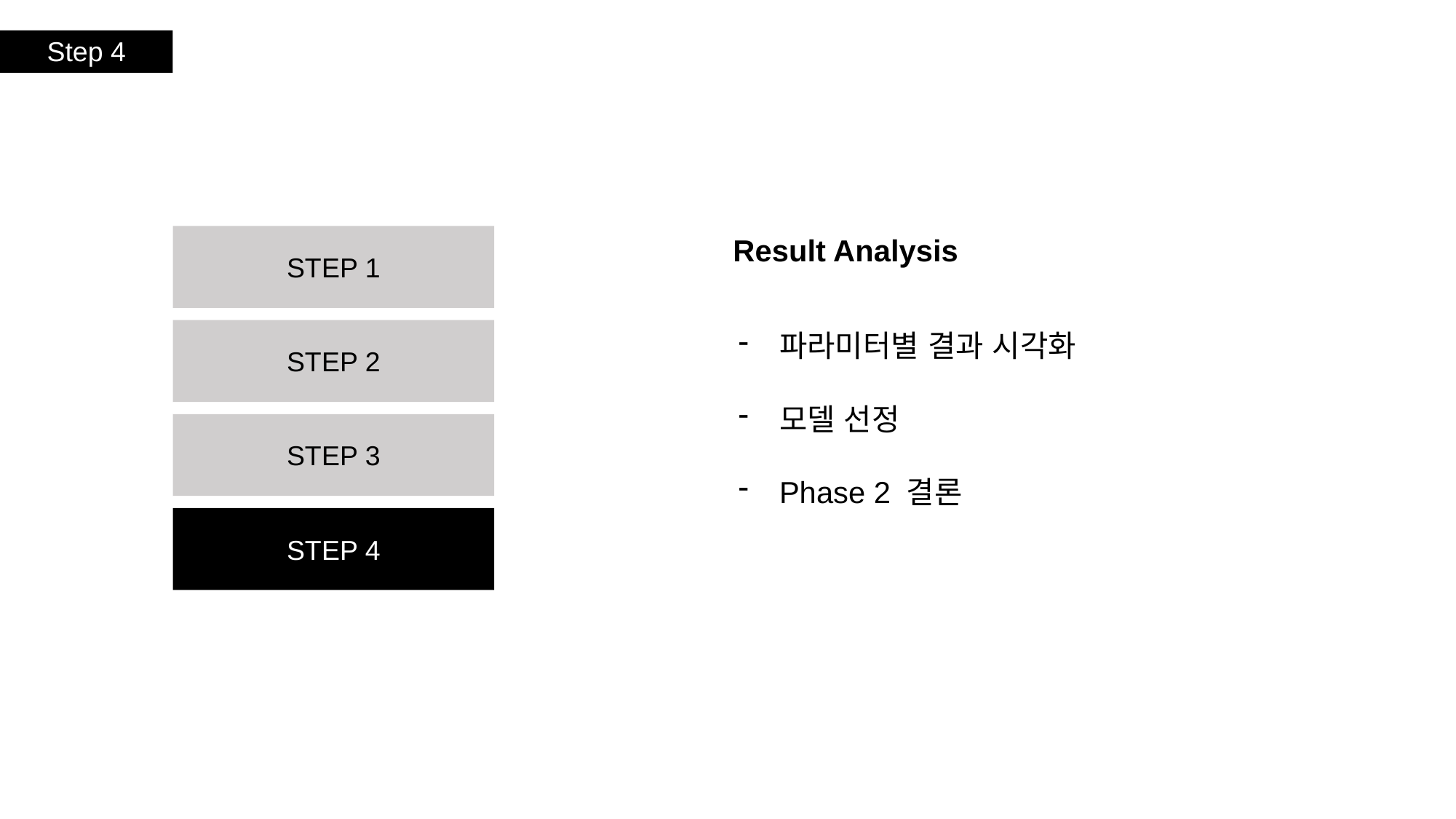

Step 4
STEP 1
Result Analysis
STEP 2
파라미터별 결과 시각화

모델 선정

Phase 2 결론
STEP 3
STEP 4